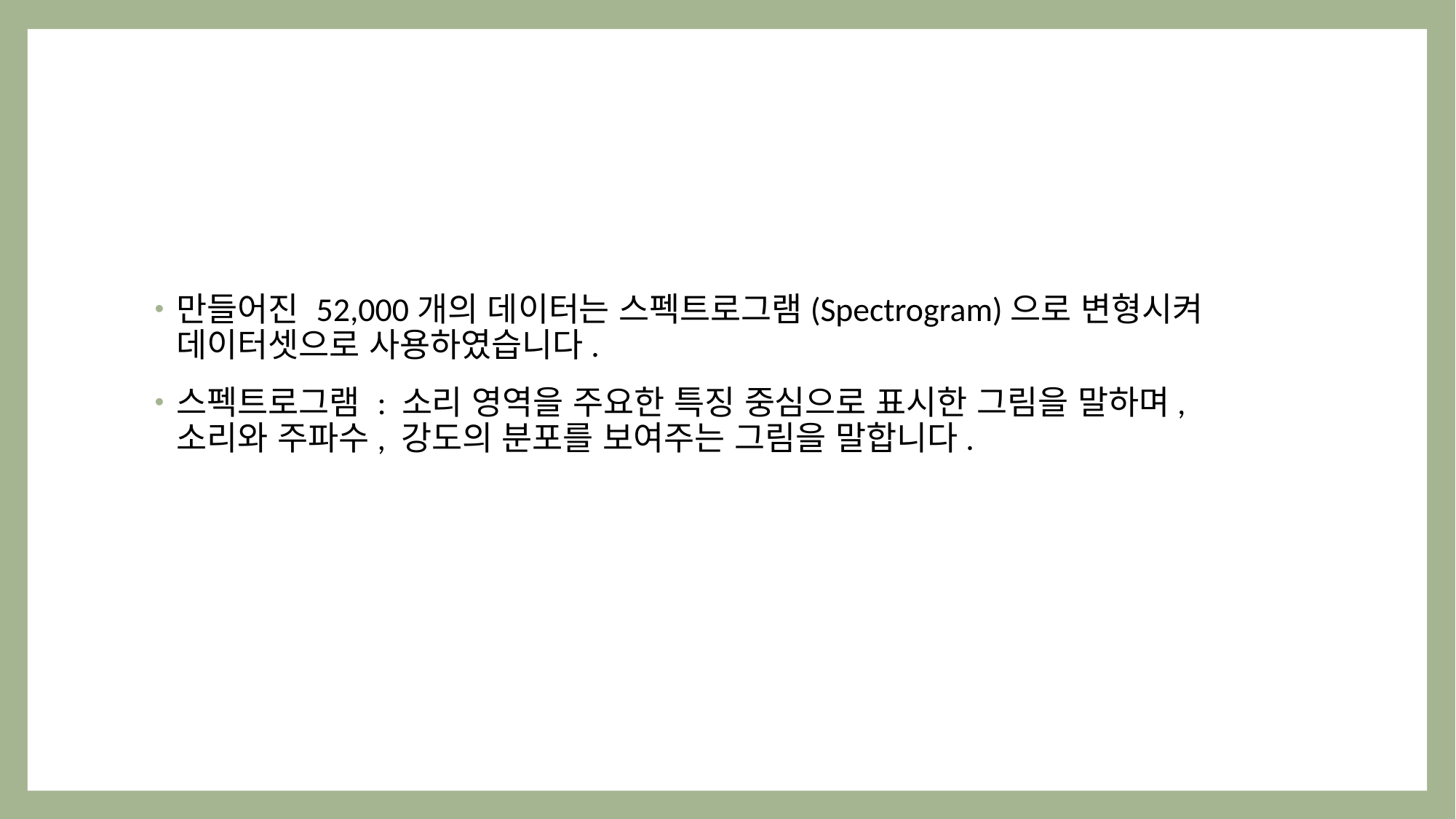

만들어진 52,000개의 데이터는 스펙트로그램(Spectrogram)으로 변형시켜 데이터셋으로 사용하였습니다.
스펙트로그램 : 소리 영역을 주요한 특징 중심으로 표시한 그림을 말하며, 소리와 주파수, 강도의 분포를 보여주는 그림을 말합니다.